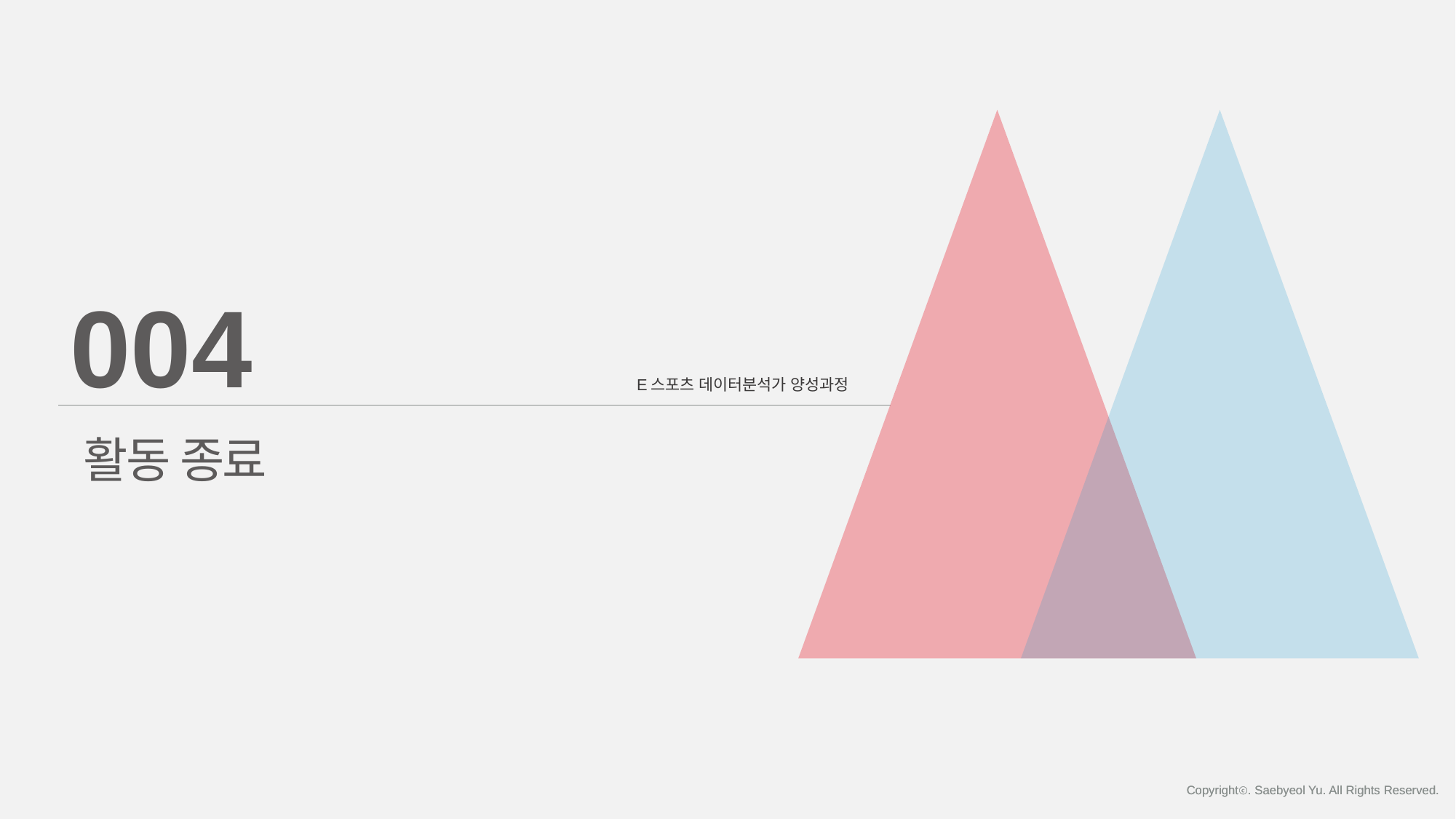

004
E스포츠 데이터분석가 양성과정

활동 종료
Copyrightⓒ. Saebyeol Yu. All Rights Reserved.